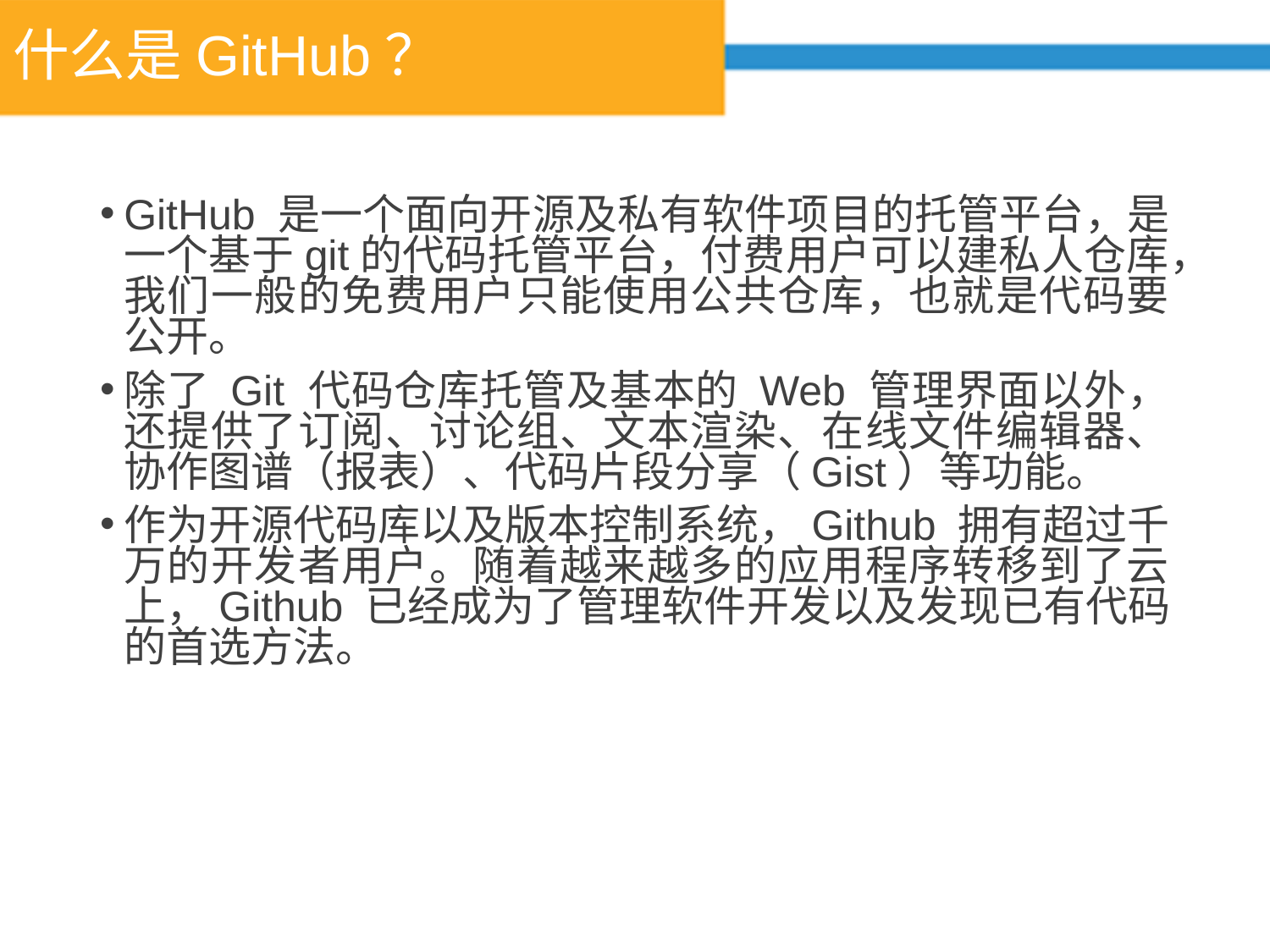

# 什么是GitHub？
GitHub 是一个面向开源及私有软件项目的托管平台，是一个基于git的代码托管平台，付费用户可以建私人仓库，我们一般的免费用户只能使用公共仓库，也就是代码要公开。
除了 Git 代码仓库托管及基本的 Web 管理界面以外，还提供了订阅、讨论组、文本渲染、在线文件编辑器、协作图谱（报表）、代码片段分享（Gist）等功能。
作为开源代码库以及版本控制系统，Github 拥有超过千万的开发者用户。随着越来越多的应用程序转移到了云上，Github 已经成为了管理软件开发以及发现已有代码的首选方法。